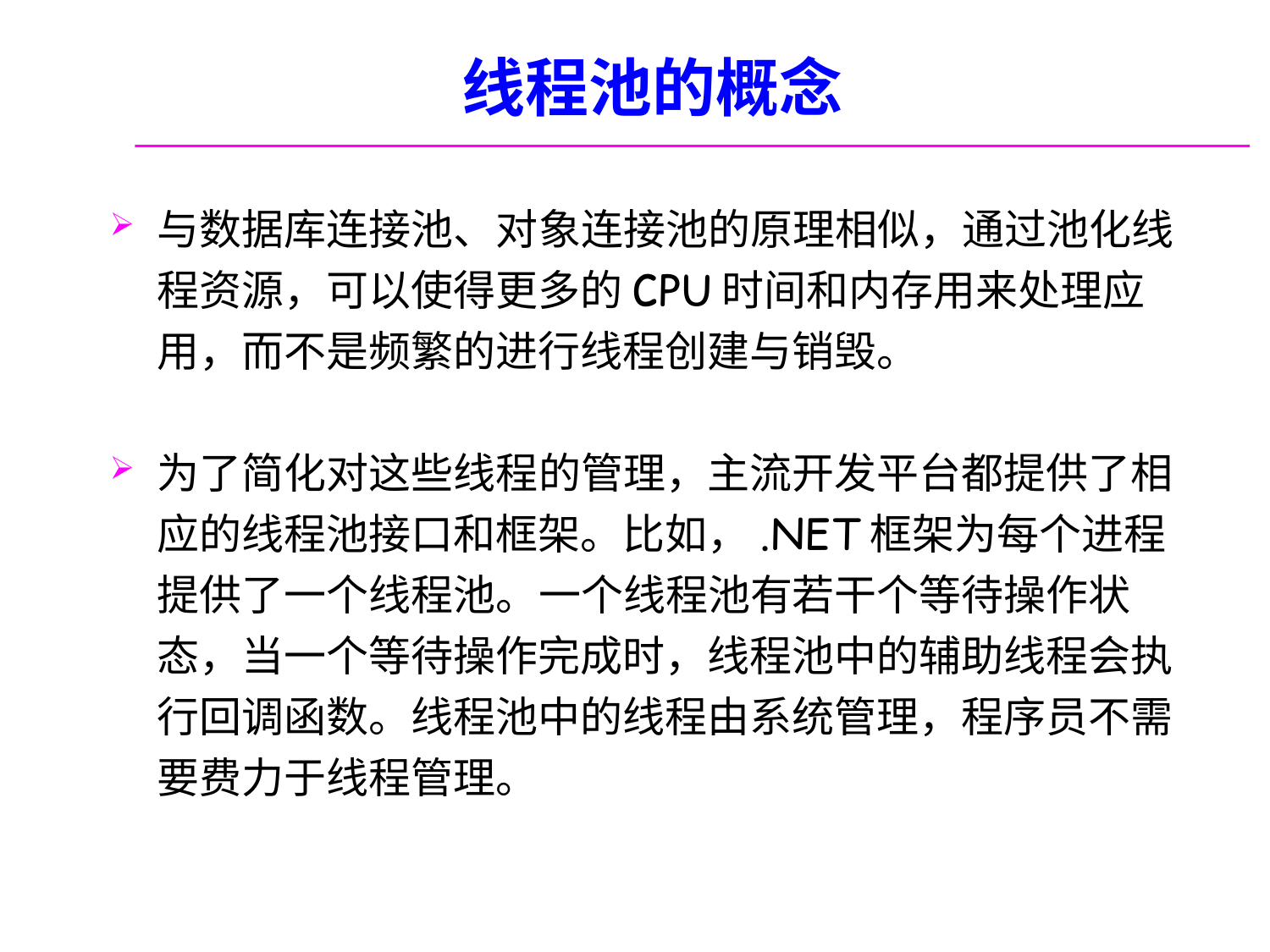

# 线程池的概念
与数据库连接池、对象连接池的原理相似，通过池化线程资源，可以使得更多的CPU时间和内存用来处理应用，而不是频繁的进行线程创建与销毁。

为了简化对这些线程的管理，主流开发平台都提供了相应的线程池接口和框架。比如，.NET框架为每个进程提供了一个线程池。一个线程池有若干个等待操作状态，当一个等待操作完成时，线程池中的辅助线程会执行回调函数。线程池中的线程由系统管理，程序员不需要费力于线程管理。

46